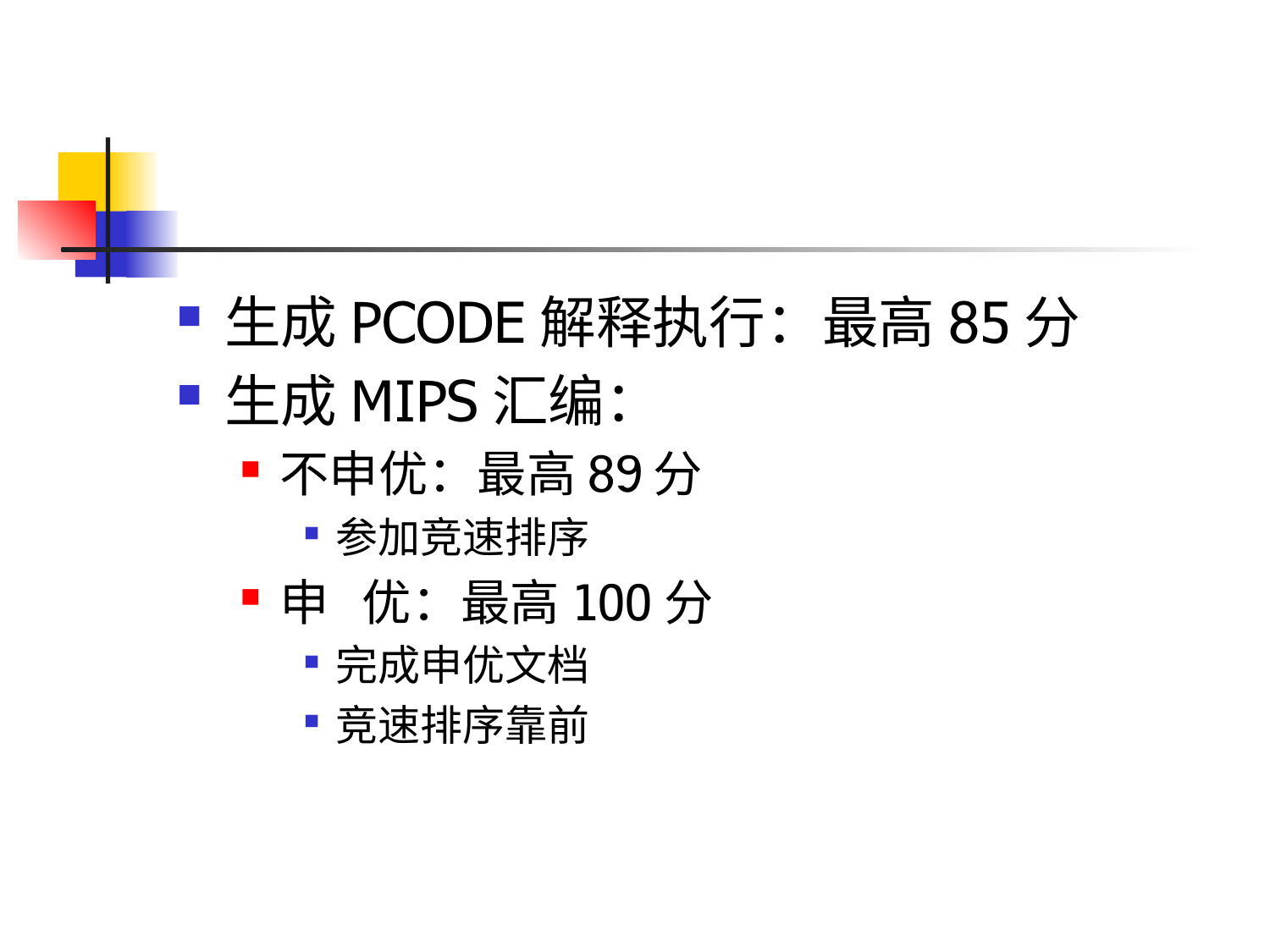

#
生成PCODE解释执行：最高85分
生成MIPS汇编：
不申优：最高89分
参加竞速排序
申   优：最高100分
完成申优文档
竞速排序靠前